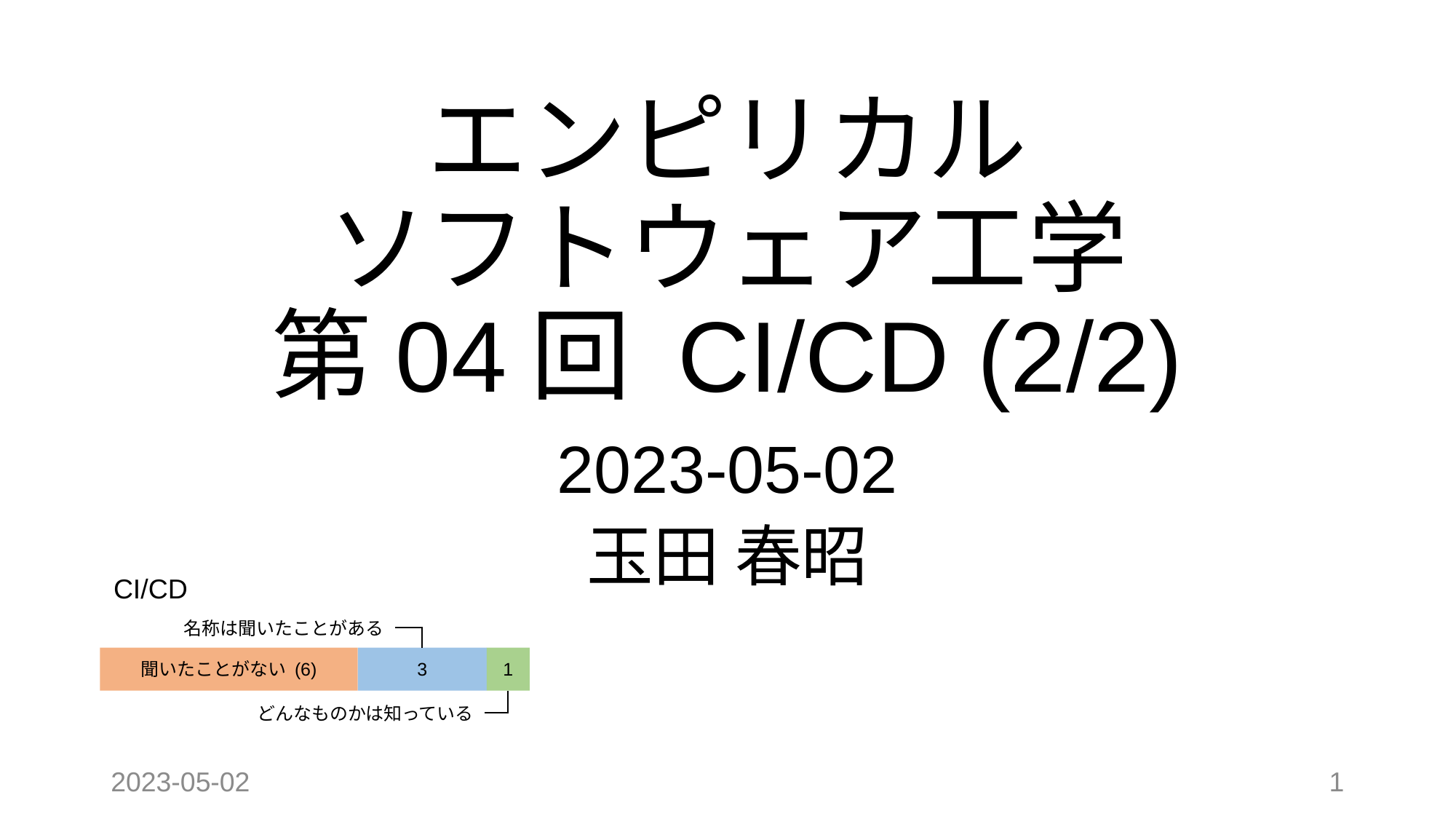

# エンピリカル ソフトウェア工学 第04回 CI/CD (2/2)
2023-05-02
玉田 春昭
CI/CD
名称は聞いたことがある

聞いたことがない (6)
3
1
どんなものかは知っている
2023-05-02
1